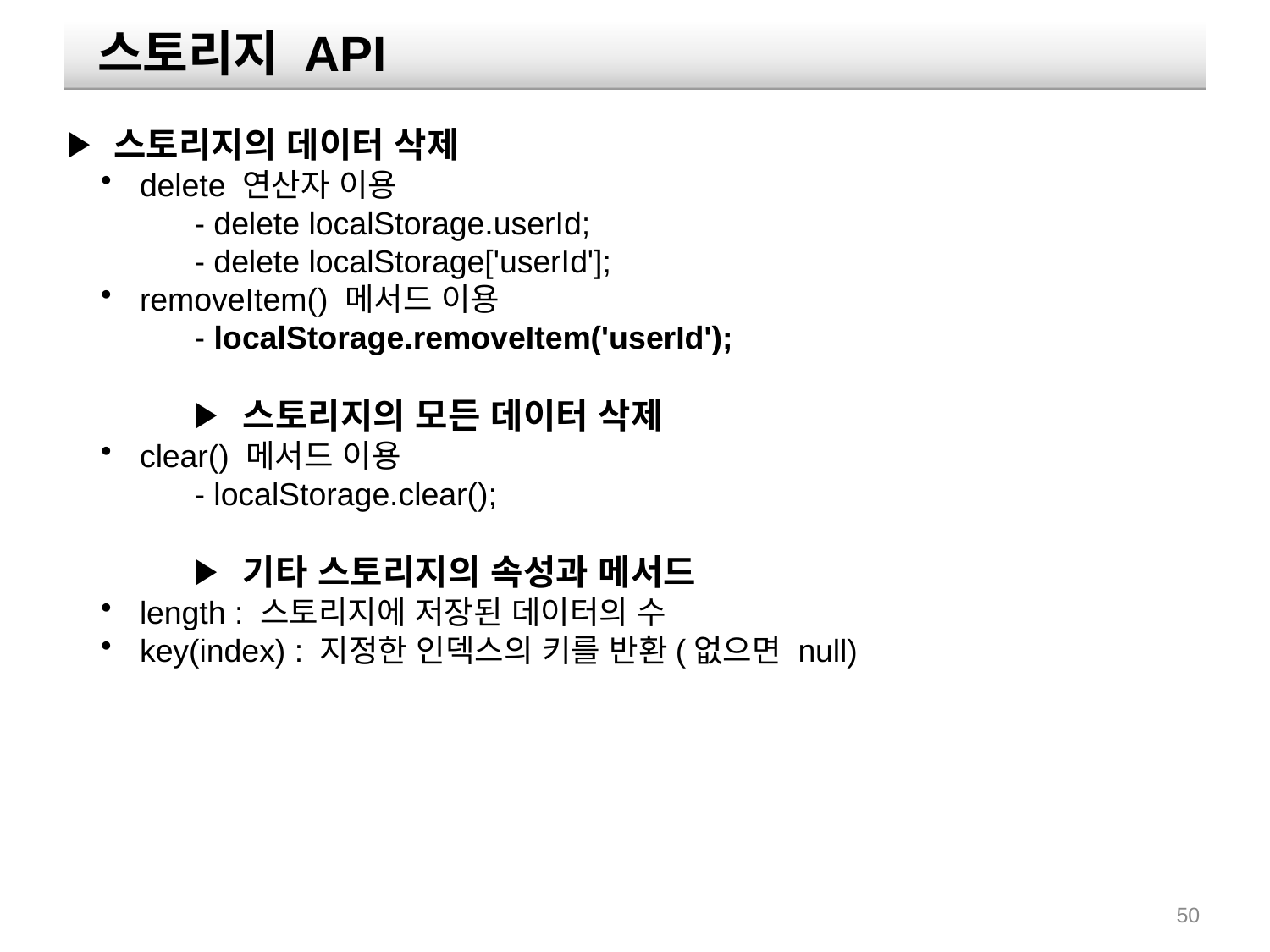

스토리지 API
 스토리지의 데이터 삭제
 delete 연산자 이용
- delete localStorage.userId;
- delete localStorage['userId'];
 removeItem() 메서드 이용
- localStorage.removeItem('userId');

 스토리지의 모든 데이터 삭제
 clear() 메서드 이용
- localStorage.clear();

 기타 스토리지의 속성과 메서드
 length : 스토리지에 저장된 데이터의 수
 key(index) : 지정한 인덱스의 키를 반환(없으면 null)
50